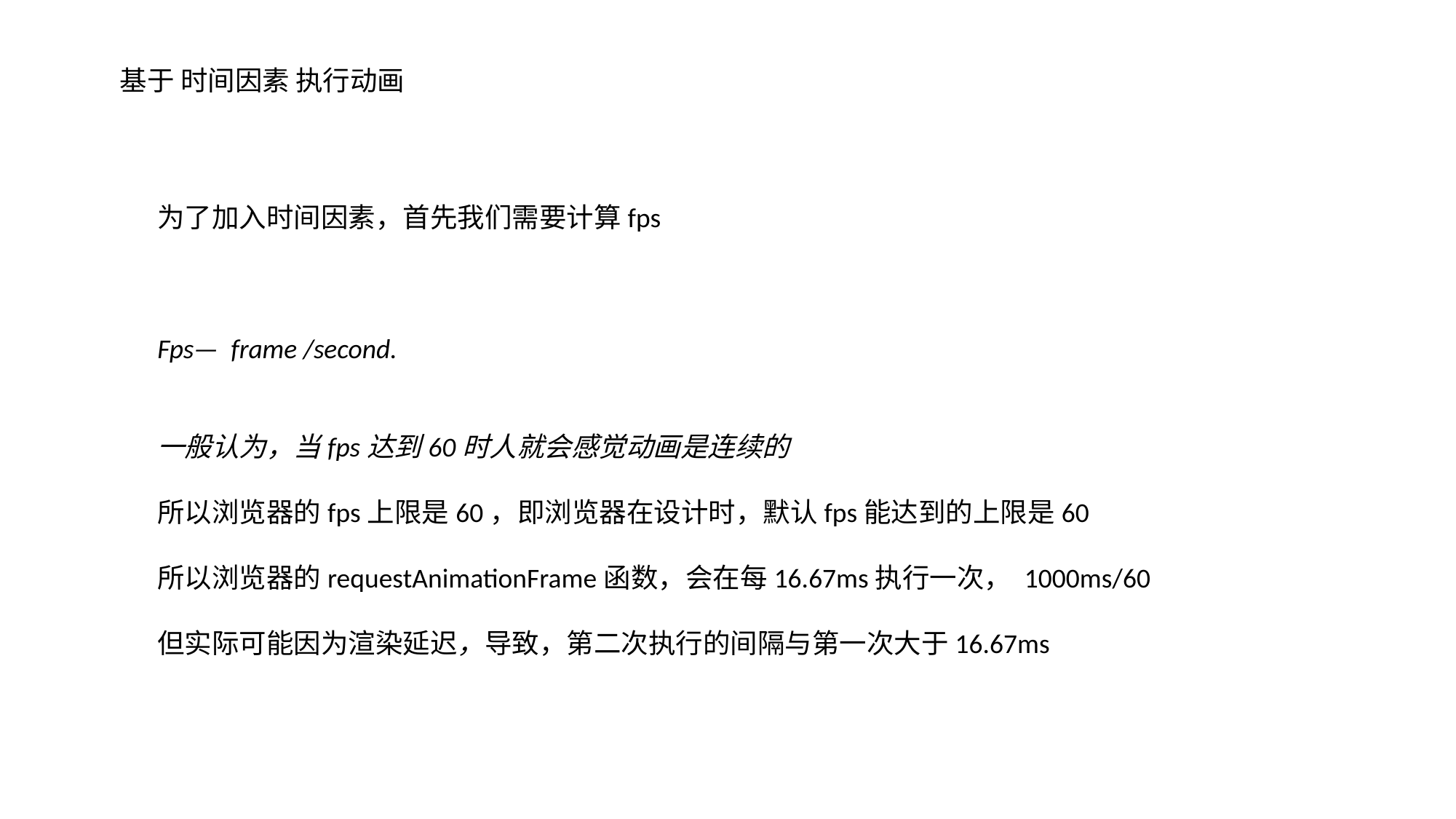

基于 时间因素 执行动画
为了加入时间因素，首先我们需要计算fps

Fps—  frame /second.

一般认为，当fps达到60时人就会感觉动画是连续的

所以浏览器的fps上限是60，即浏览器在设计时，默认fps能达到的上限是60

所以浏览器的requestAnimationFrame函数，会在每16.67ms执行一次， 1000ms/60

但实际可能因为渲染延迟，导致，第二次执行的间隔与第一次大于16.67ms